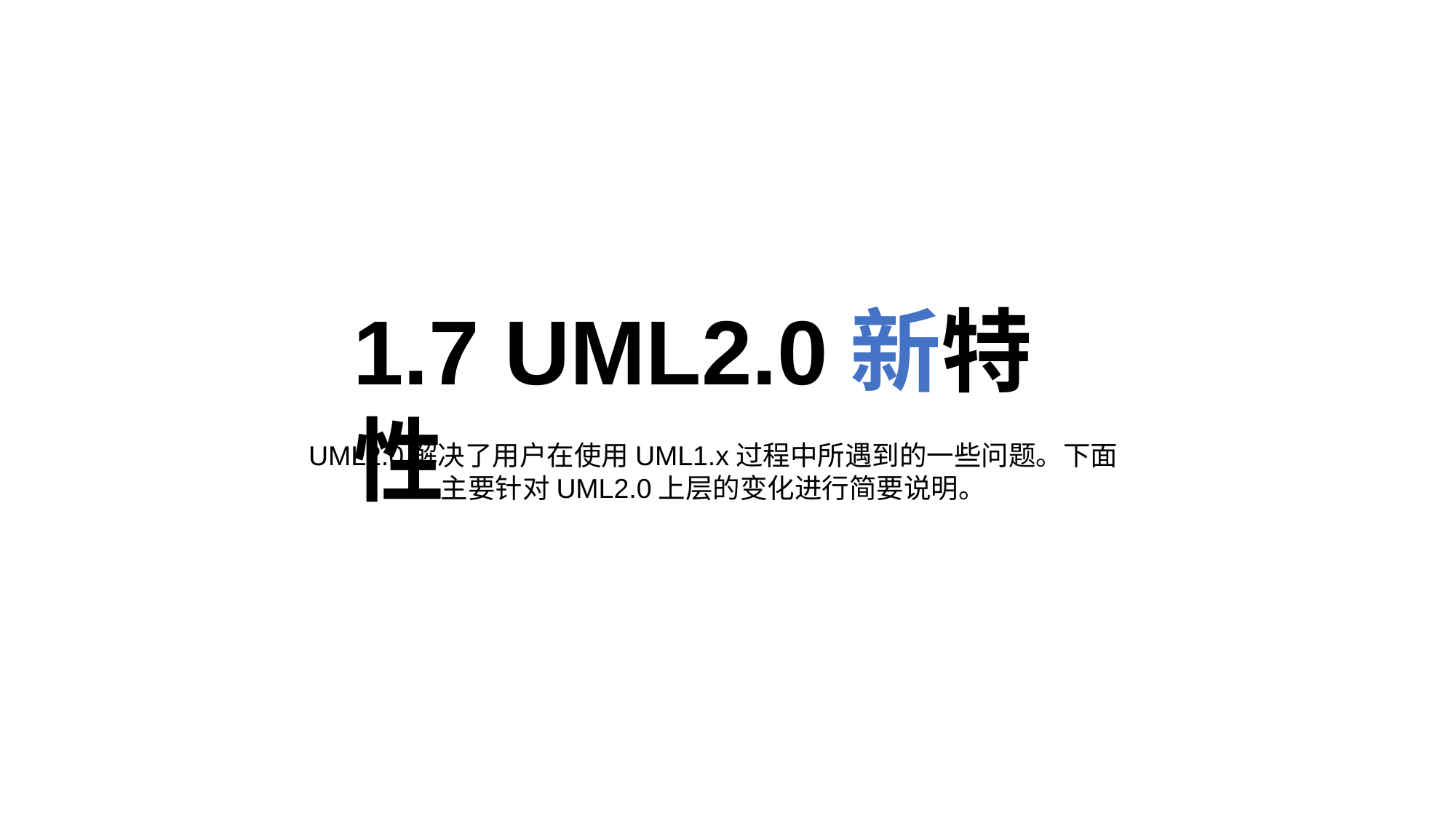

1.7 UML2.0新特性
UML2.0解决了用户在使用UML1.x过程中所遇到的一些问题。下面主要针对UML2.0上层的变化进行简要说明。